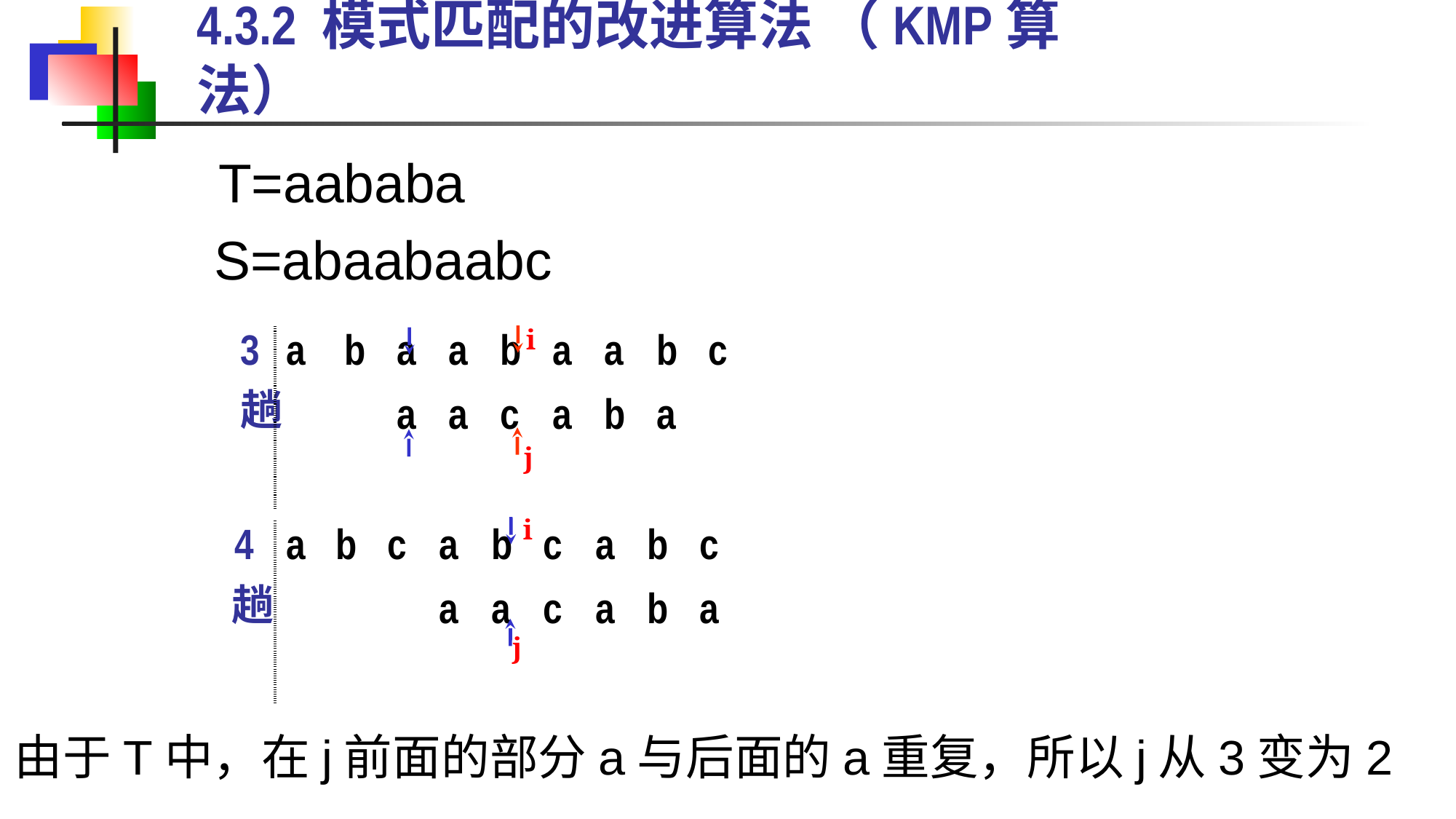

# 4.3.2 模式匹配的改进算法 （KMP算法）
T=aababa
S=abaabaabc
i

| 3趟 | a | b | a | a | b | a | a | b | c |  |  |  |  |
| --- | --- | --- | --- | --- | --- | --- | --- | --- | --- | --- | --- | --- | --- |
|  |  |  | a | a | c | a | b | a |  |  |  |  |  |

j
i

| 4趟 | a | b | c | a | b | c | a | b | c |  |  |  |  |
| --- | --- | --- | --- | --- | --- | --- | --- | --- | --- | --- | --- | --- | --- |
|  |  |  |  | a | a | c | a | b | a |  |  |  |  |
j
由于T中，在j前面的部分a与后面的a重复，所以j从3变为2